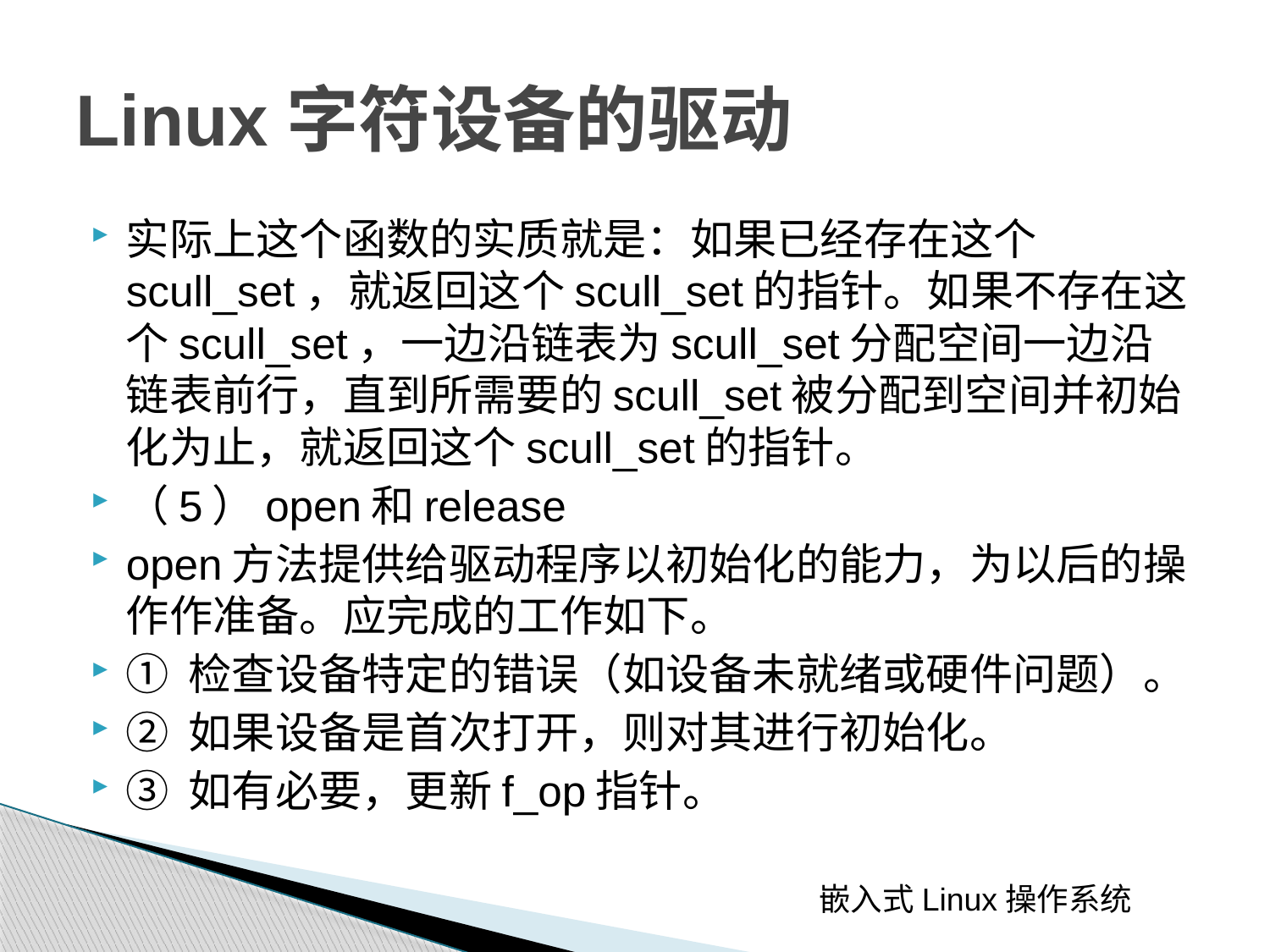

# Linux字符设备的驱动
实际上这个函数的实质就是：如果已经存在这个scull_set，就返回这个scull_set的指针。如果不存在这个scull_set，一边沿链表为scull_set分配空间一边沿链表前行，直到所需要的scull_set被分配到空间并初始化为止，就返回这个scull_set的指针。
（5）open和release
open方法提供给驱动程序以初始化的能力，为以后的操作作准备。应完成的工作如下。
① 检查设备特定的错误（如设备未就绪或硬件问题）。
② 如果设备是首次打开，则对其进行初始化。
③ 如有必要，更新f_op指针。

         嵌入式Linux操作系统